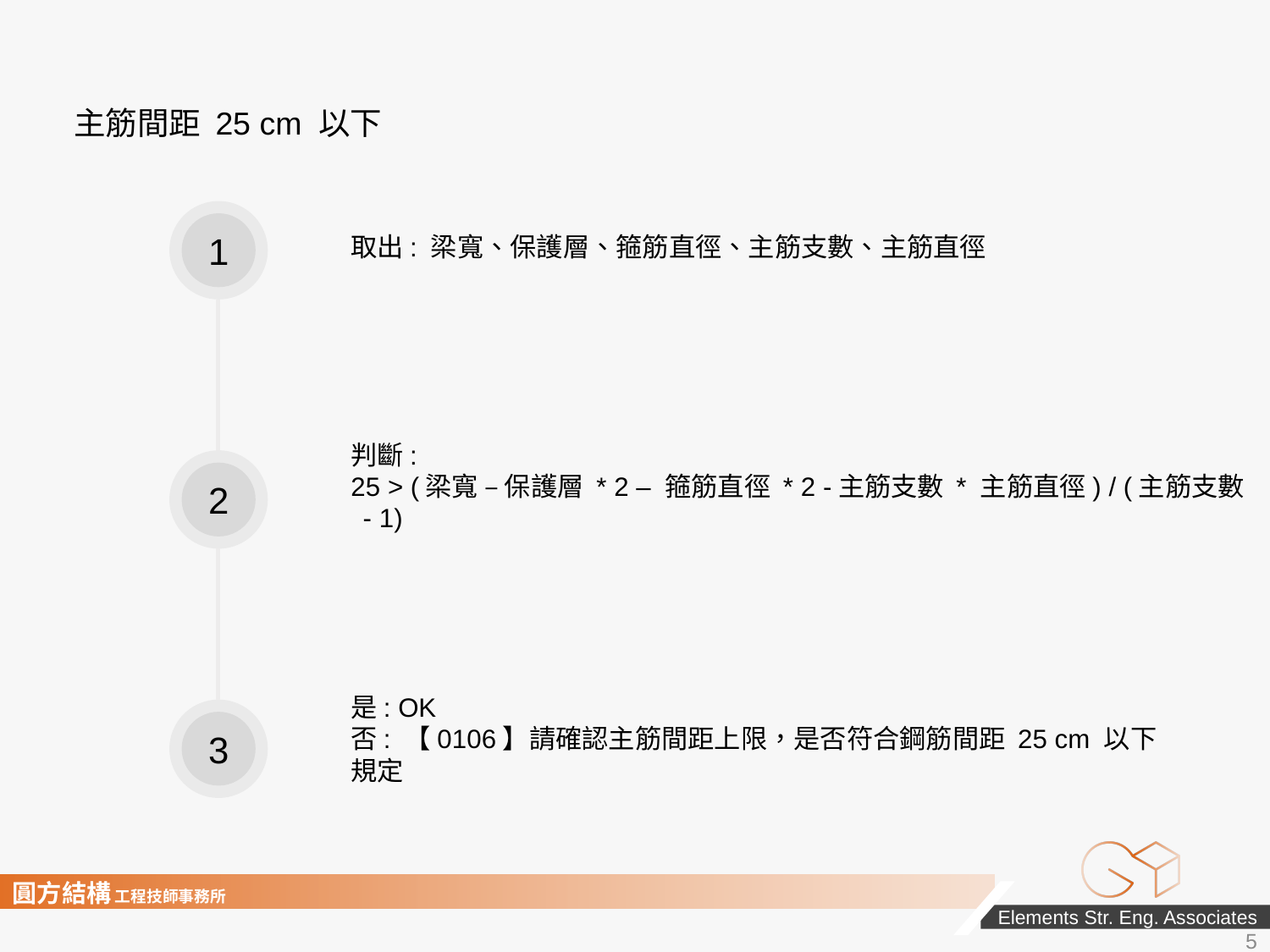

主筋間距 25 cm 以下
1

取出: 梁寬、保護層、箍筋直徑、主筋支數、主筋直徑
判斷:
25 > (梁寬 – 保護層 * 2 – 箍筋直徑 * 2 -主筋支數 * 主筋直徑) / (主筋支數 - 1)
2

是: OK
否: 【0106】請確認主筋間距上限，是否符合鋼筋間距 25 cm 以下規定
3

5